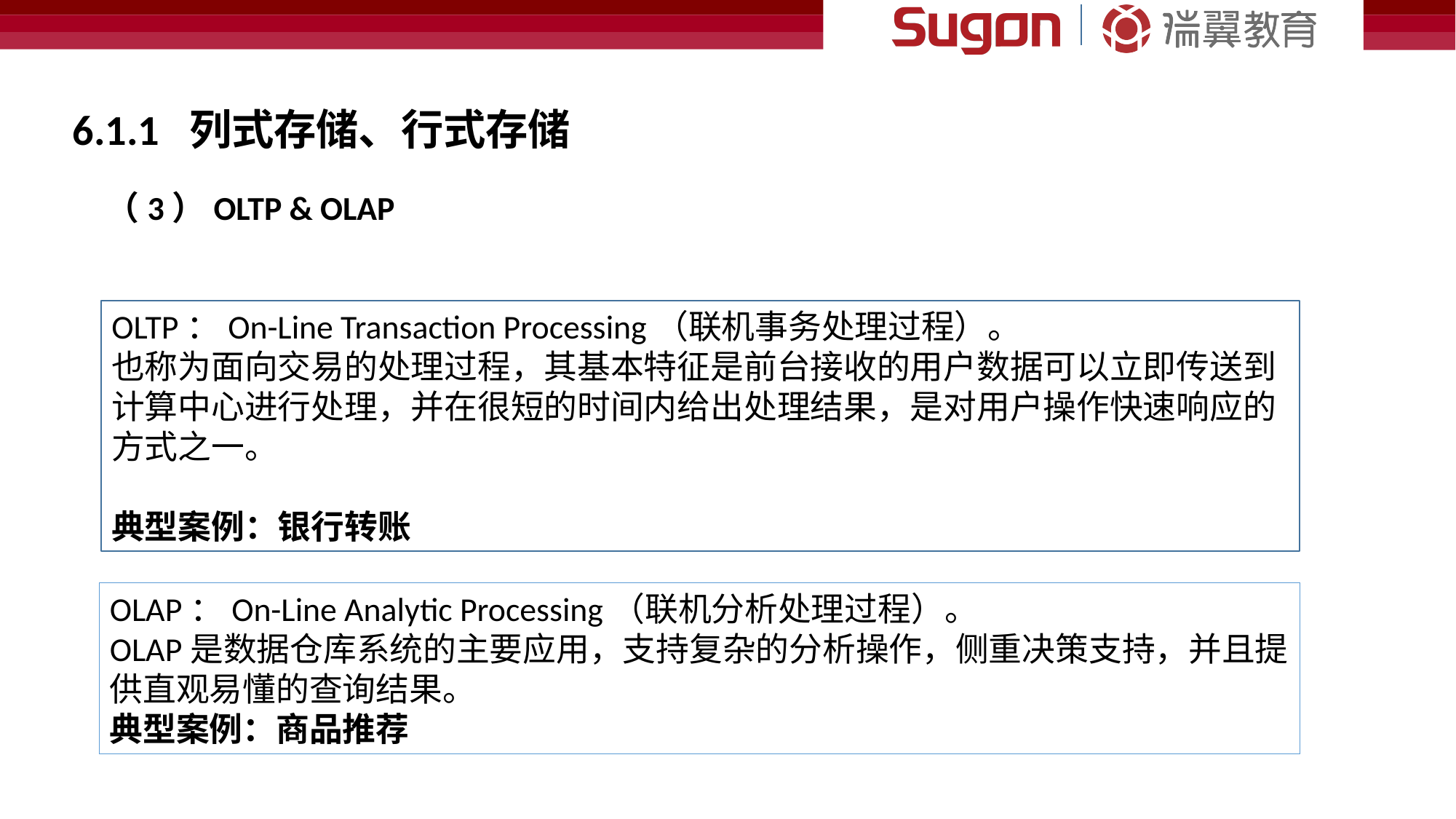

6.1.1  列式存储、行式存储
（3）OLTP & OLAP
OLTP：On-Line Transaction Processing（联机事务处理过程）。
也称为面向交易的处理过程，其基本特征是前台接收的用户数据可以立即传送到计算中心进行处理，并在很短的时间内给出处理结果，是对用户操作快速响应的方式之一。

典型案例：银行转账
OLAP：On-Line Analytic Processing（联机分析处理过程）。
OLAP是数据仓库系统的主要应用，支持复杂的分析操作，侧重决策支持，并且提供直观易懂的查询结果。
典型案例：商品推荐